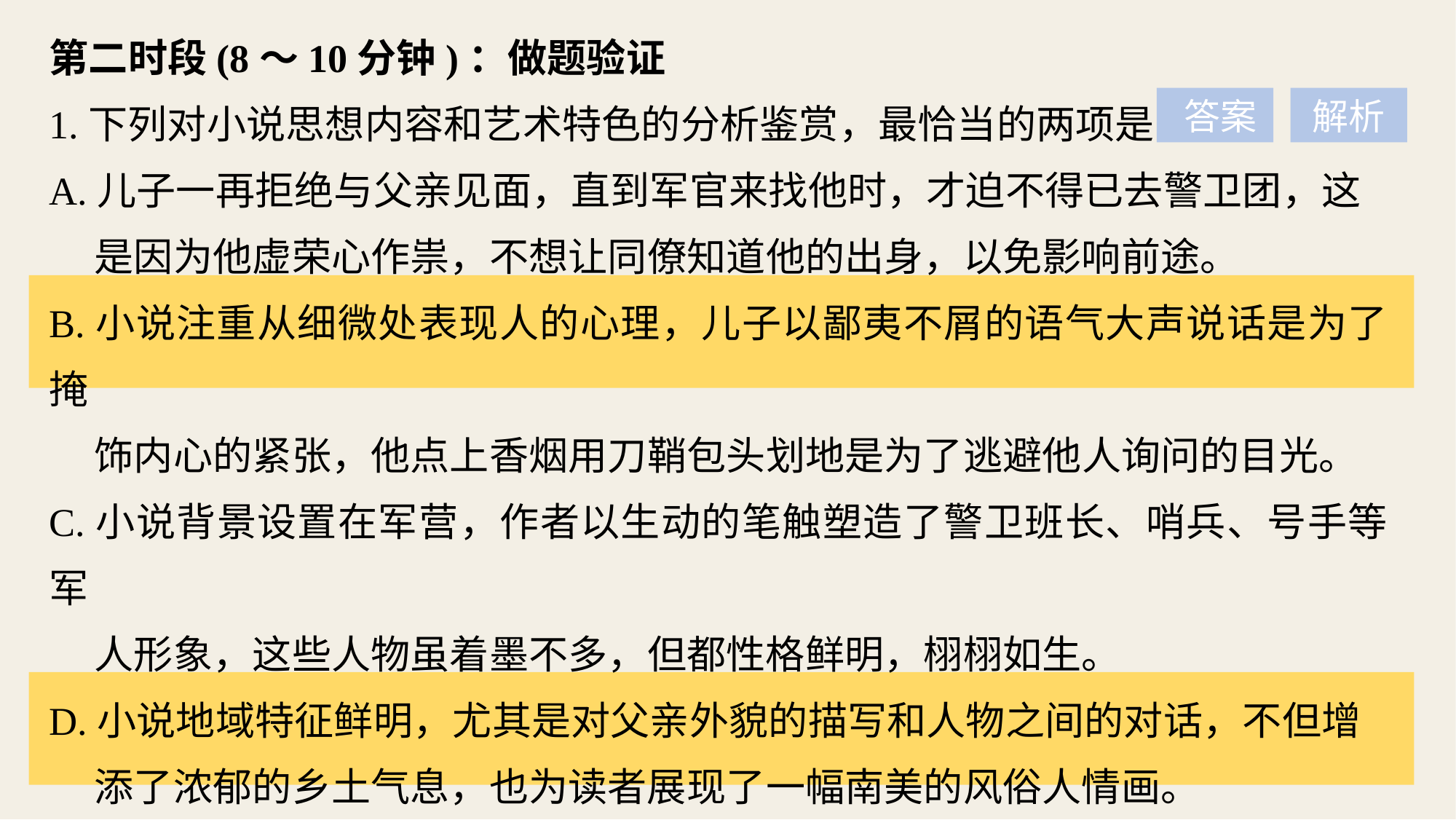

第二时段(8～10分钟)：做题验证
1.下列对小说思想内容和艺术特色的分析鉴赏，最恰当的两项是
A.儿子一再拒绝与父亲见面，直到军官来找他时，才迫不得已去警卫团，这
    是因为他虚荣心作祟，不想让同僚知道他的出身，以免影响前途。
B.小说注重从细微处表现人的心理，儿子以鄙夷不屑的语气大声说话是为了掩
    饰内心的紧张，他点上香烟用刀鞘包头划地是为了逃避他人询问的目光。
C.小说背景设置在军营，作者以生动的笔触塑造了警卫班长、哨兵、号手等军
    人形象，这些人物虽着墨不多，但都性格鲜明，栩栩如生。
D.小说地域特征鲜明，尤其是对父亲外貌的描写和人物之间的对话，不但增
    添了浓郁的乡土气息，也为读者展现了一幅南美的风俗人情画。
E.发生在父子之间的故事令人感慨， 其中蕴含着作者对人性的反思和对亲情
    伦理的忧虑，中国读者也能从中得到启示，这是小说的价值所在。
 答案
解析